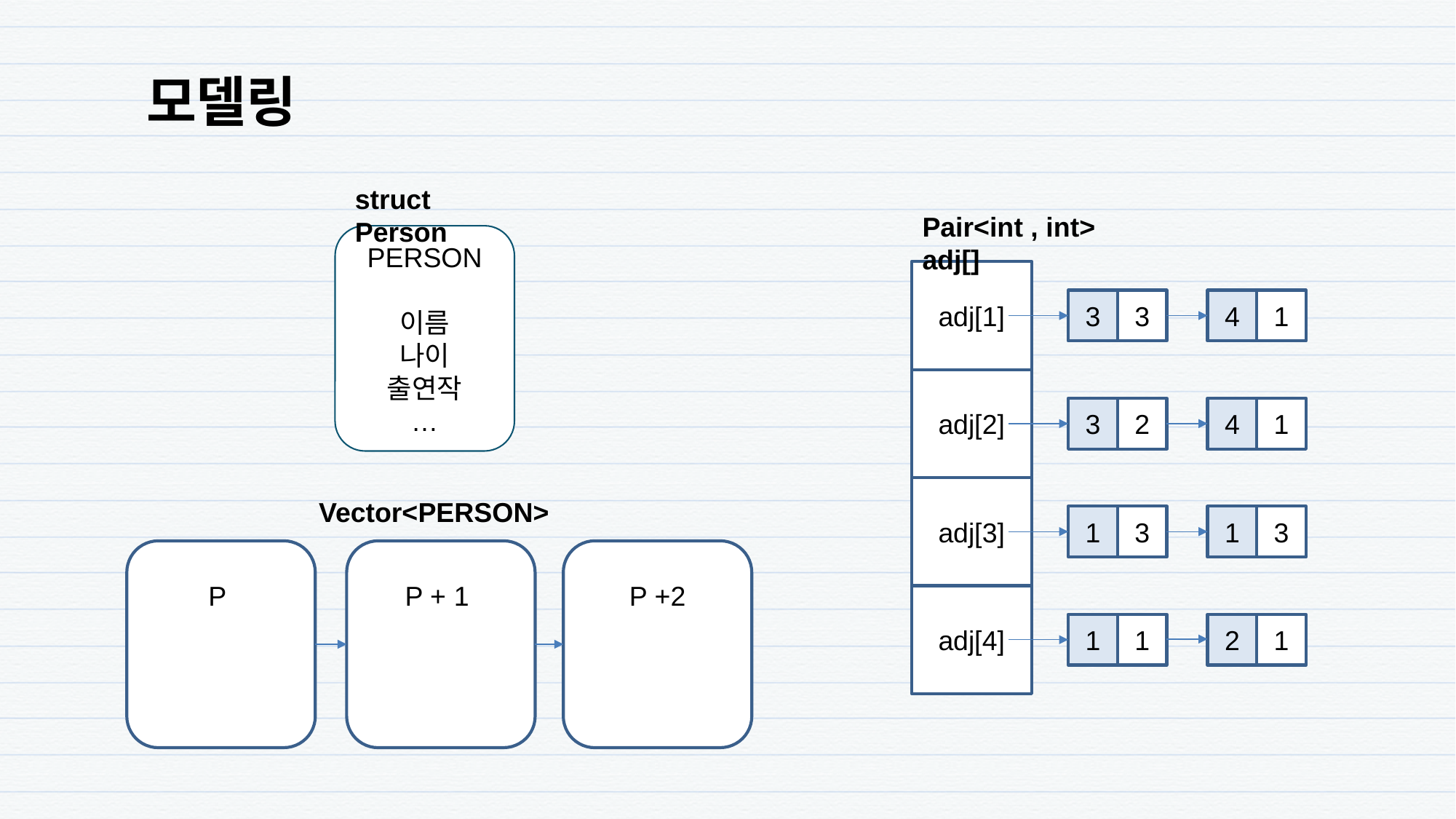

모델링
struct Person
Pair<int , int> adj[]
adj[1]
adj[2]
adj[3]
adj[4]
3
3
4
1
3
2
4
1
1
3
1
3
2
1
1
1
PERSON

이름
나이
출연작
…
Vector<PERSON>
P

P + 1

P +2